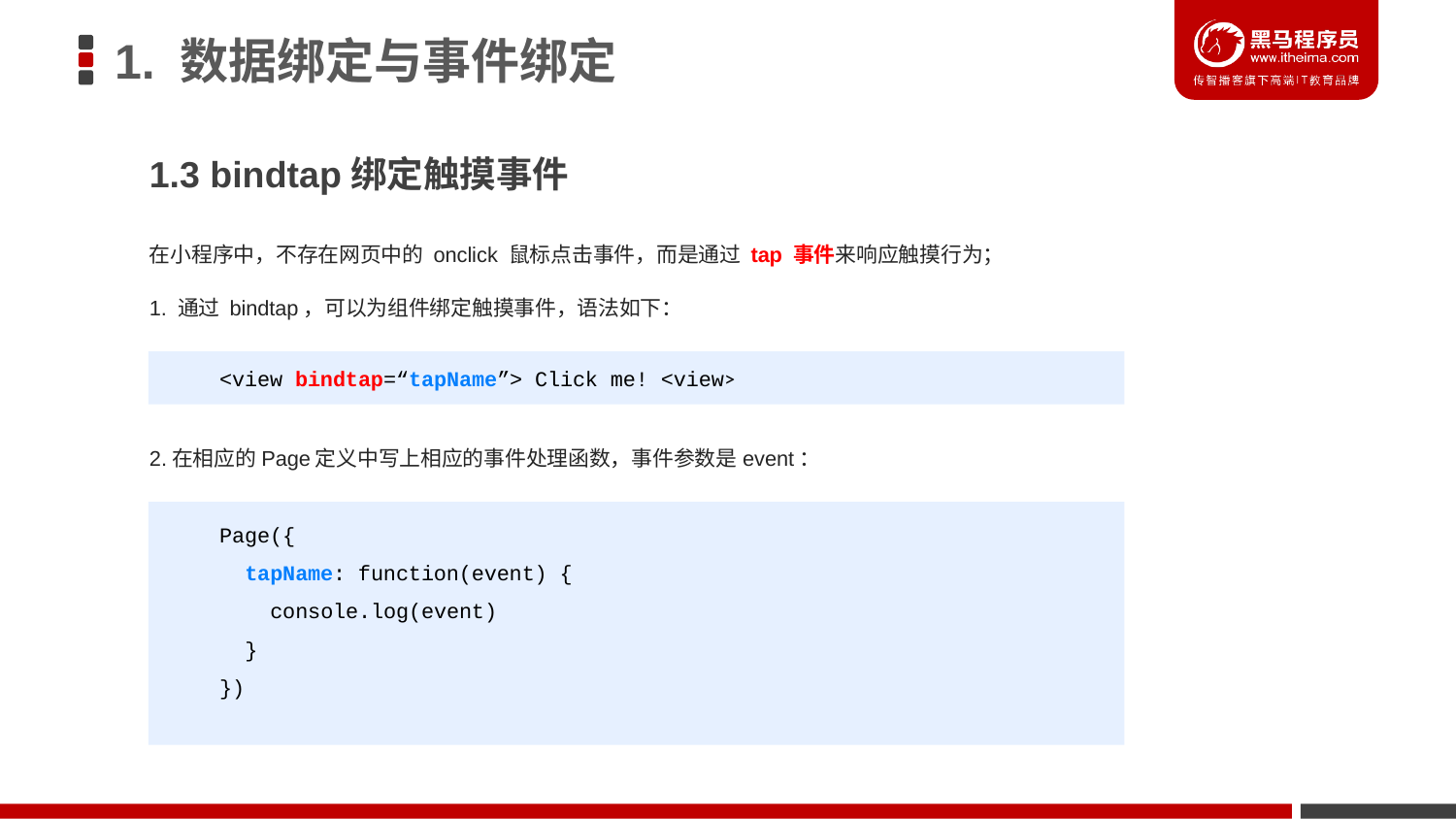

# 1. 数据绑定与事件绑定
1.3 bindtap绑定触摸事件
在小程序中，不存在网页中的 onclick 鼠标点击事件，而是通过 tap 事件来响应触摸行为；
1. 通过 bindtap，可以为组件绑定触摸事件，语法如下：

<view bindtap=“tapName”> Click me! <view>
2.在相应的Page定义中写上相应的事件处理函数，事件参数是event：
Page({
  tapName: function(event) {
    console.log(event)
  }
})